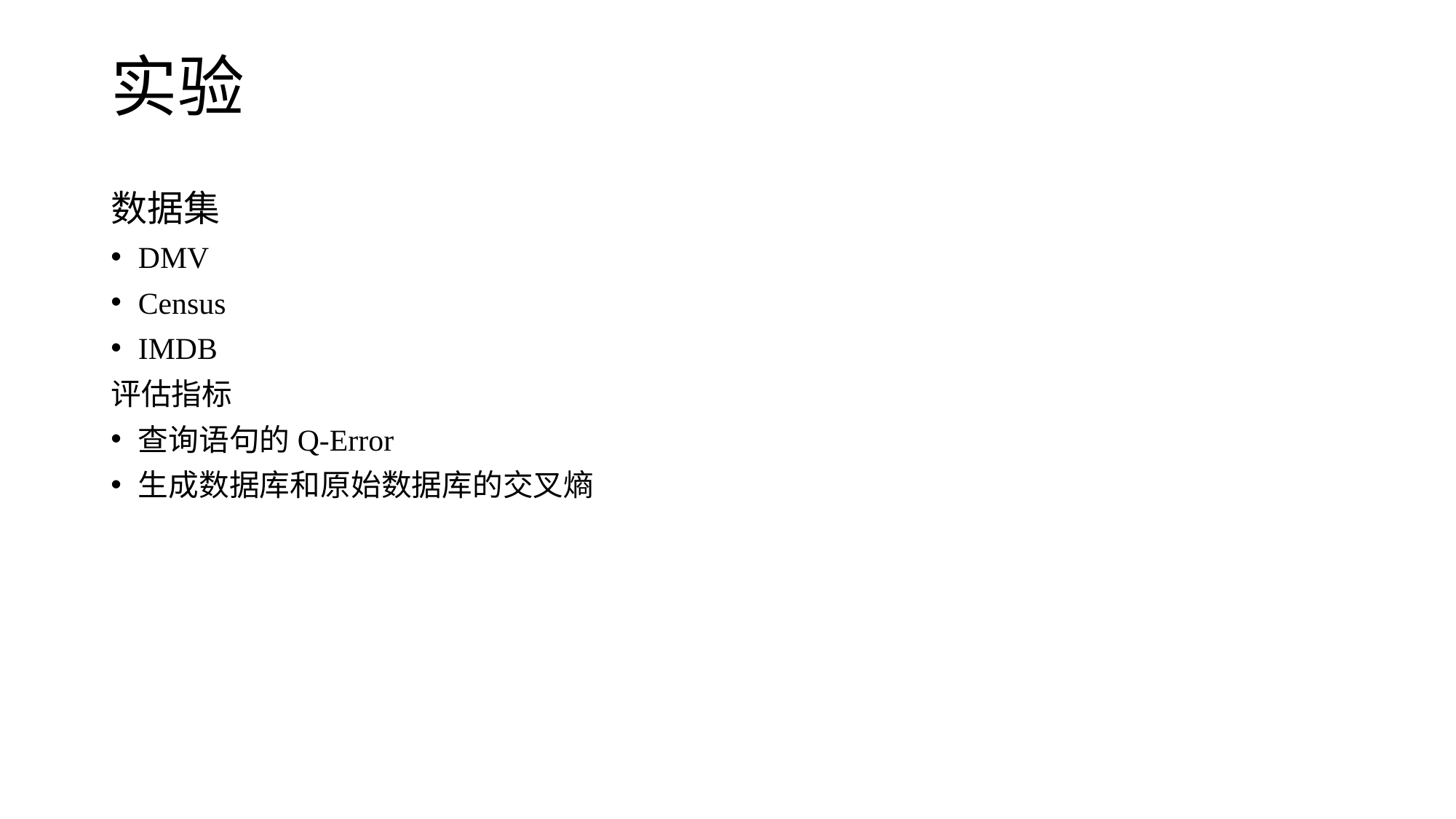

# 实验
数据集
DMV
Census
IMDB
评估指标
查询语句的Q-Error
生成数据库和原始数据库的交叉熵